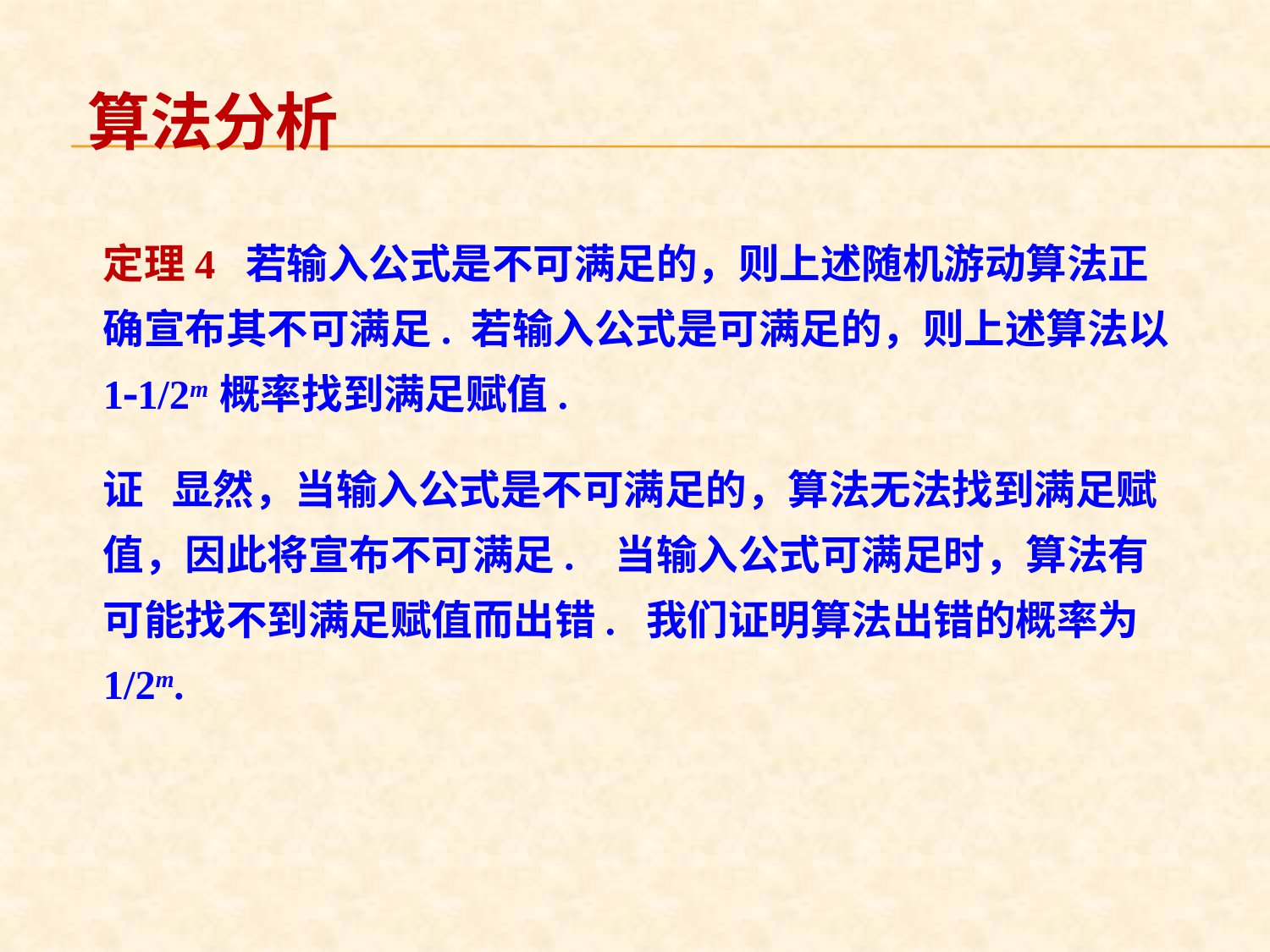

# 算法分析
定理4  若输入公式是不可满足的，则上述随机游动算法正确宣布其不可满足. 若输入公式是可满足的，则上述算法以 1−1/2m 概率找到满足赋值.
证   显然，当输入公式是不可满足的，算法无法找到满足赋值，因此将宣布不可满足.   当输入公式可满足时，算法有可能找不到满足赋值而出错.  我们证明算法出错的概率为 1/2m.